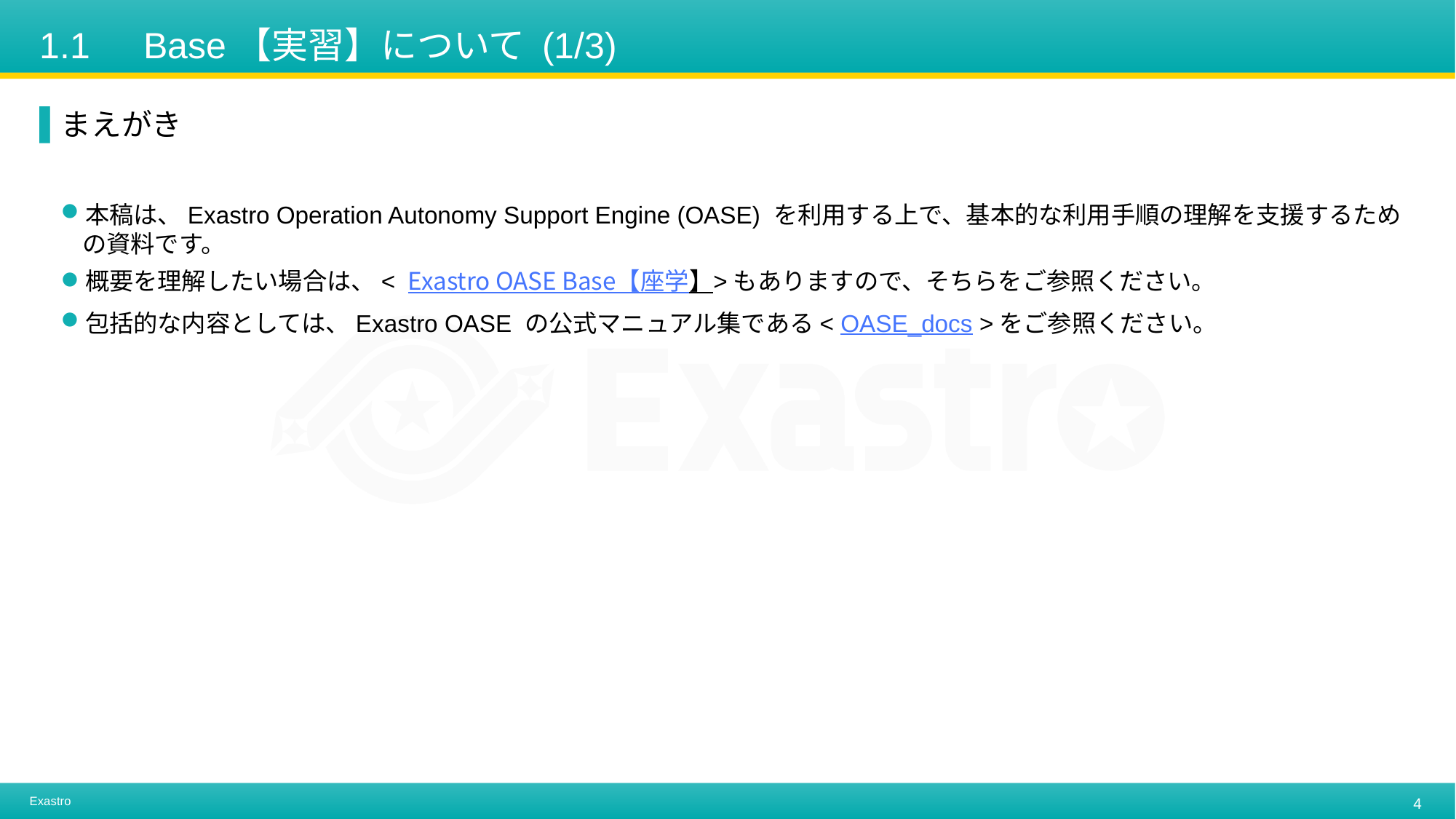

# 1.1　Base【実習】について (1/3)
まえがき

本稿は、Exastro Operation Autonomy Support Engine (OASE) を利用する上で、基本的な利用手順の理解を支援するための資料です。
概要を理解したい場合は、< Exastro OASE Base【座学】>もありますので、そちらをご参照ください。
包括的な内容としては、Exastro OASE の公式マニュアル集である< OASE_docs >をご参照ください。